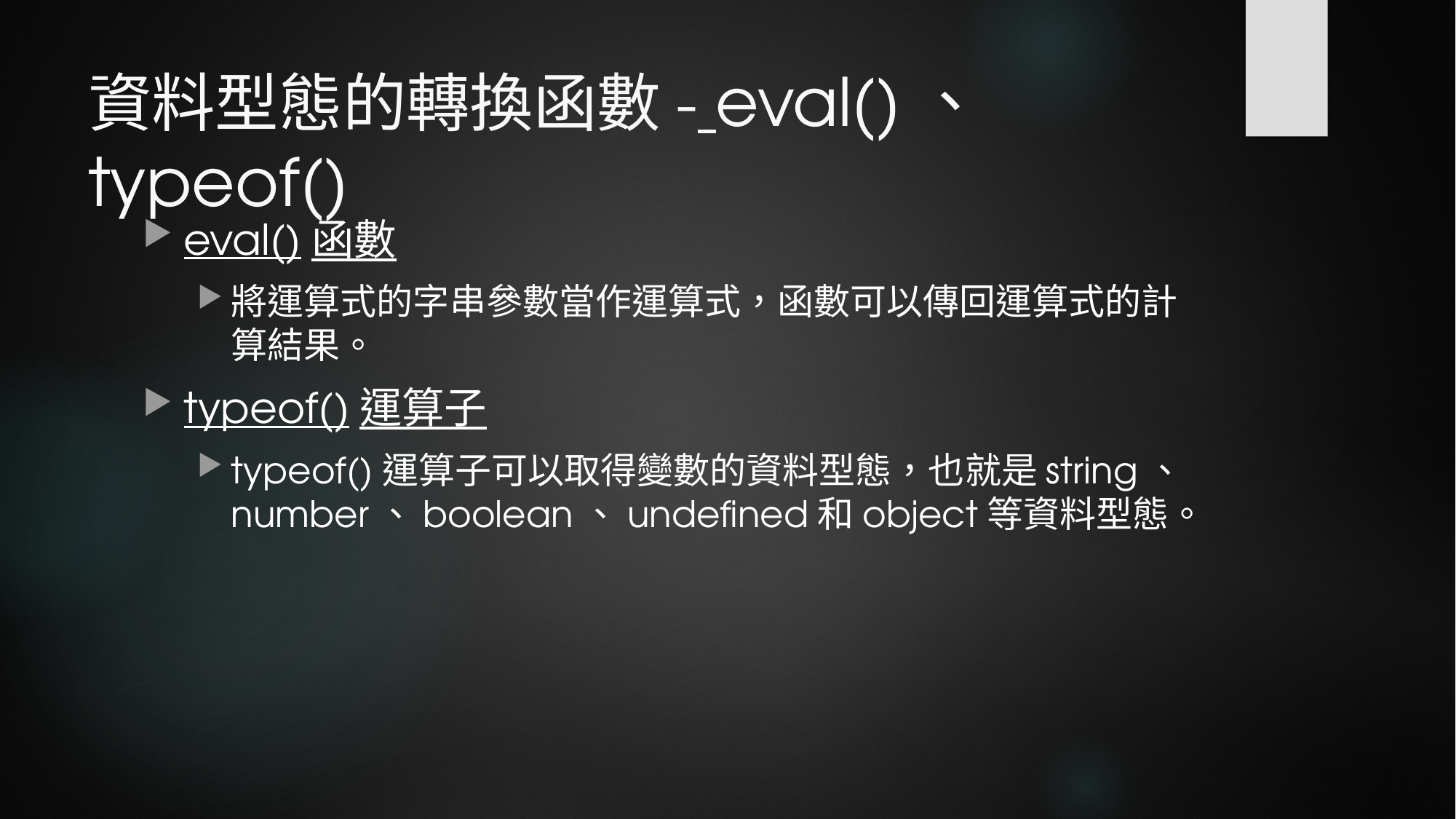

# 資料型態的轉換函數- eval()、 typeof()
eval()函數
將運算式的字串參數當作運算式，函數可以傳回運算式的計算結果。
typeof()運算子
typeof()運算子可以取得變數的資料型態，也就是string、number、boolean、undefined和object等資料型態。